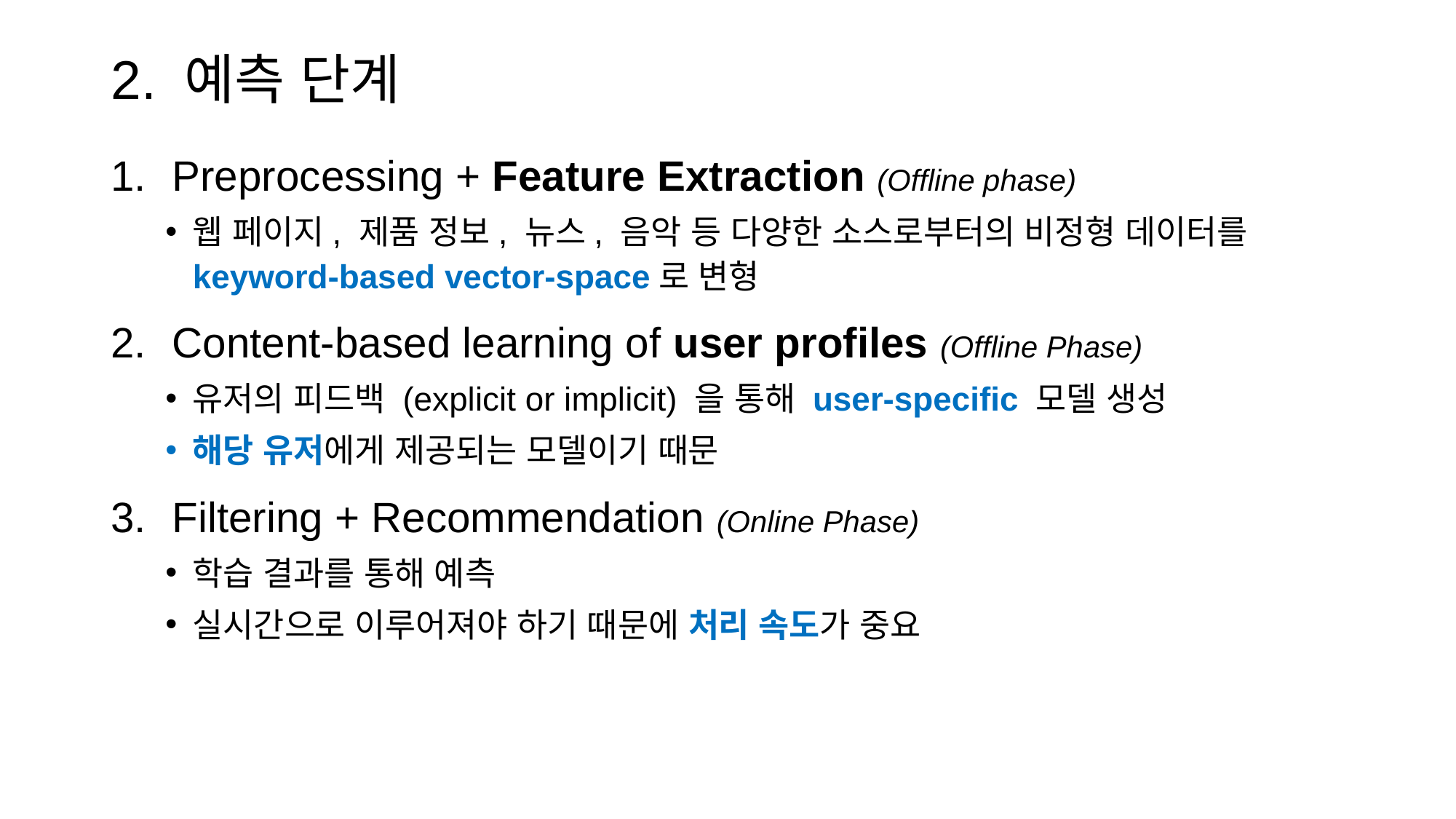

# 2. 예측 단계
Preprocessing + Feature Extraction (Offline phase)
웹 페이지, 제품 정보, 뉴스, 음악 등 다양한 소스로부터의 비정형 데이터를 keyword-based vector-space로 변형
Content-based learning of user profiles (Offline Phase)
유저의 피드백 (explicit or implicit) 을 통해 user-specific 모델 생성
해당 유저에게 제공되는 모델이기 때문
Filtering + Recommendation (Online Phase)
학습 결과를 통해 예측
실시간으로 이루어져야 하기 때문에 처리 속도가 중요